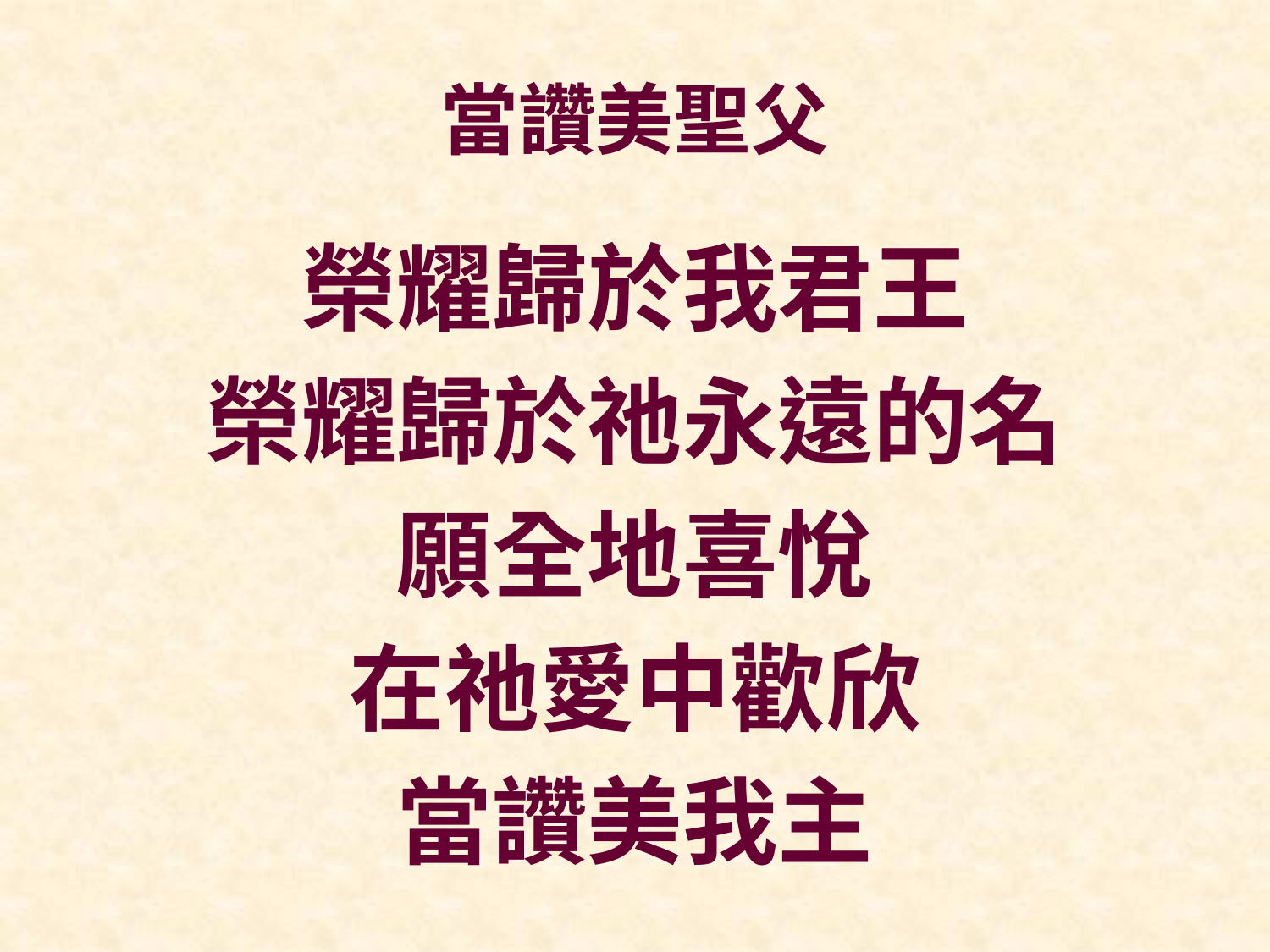

# 當讚美聖父
榮耀歸於我君王
榮耀歸於祂永遠的名
願全地喜悅
在祂愛中歡欣
當讚美我主